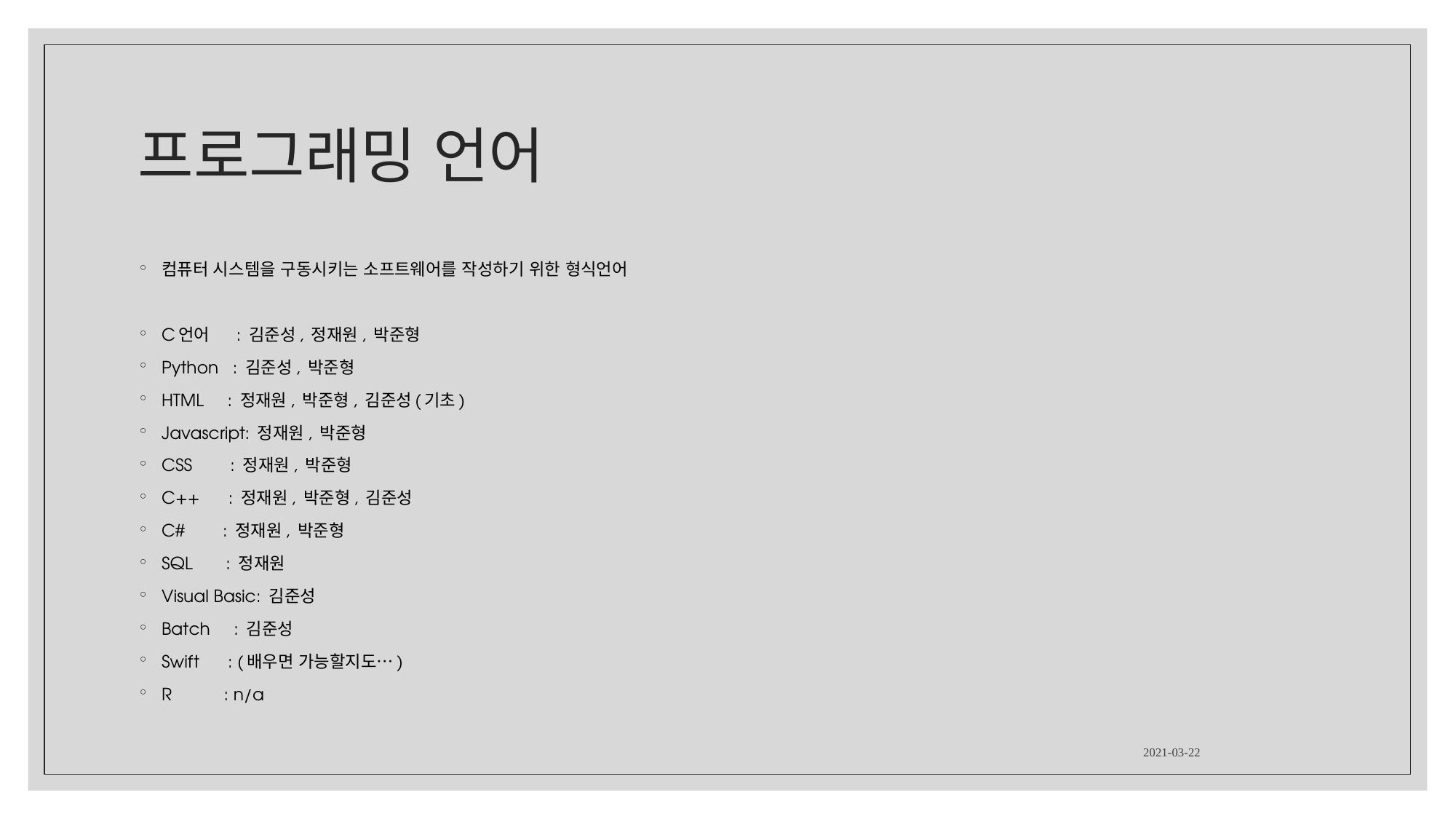

# 프로그래밍 언어
컴퓨터 시스템을 구동시키는 소프트웨어를 작성하기 위한 형식언어

C언어     : 김준성, 정재원, 박준형
Python   : 김준성, 박준형
HTML     : 정재원, 박준형, 김준성(기초)
Javascript: 정재원, 박준형
CSS        : 정재원, 박준형
C++      : 정재원, 박준형, 김준성
C#        : 정재원, 박준형
SQL       : 정재원
Visual Basic: 김준성
Batch     : 김준성
Swift      : (배우면 가능할지도…)
R           : n/a

2021-03-22